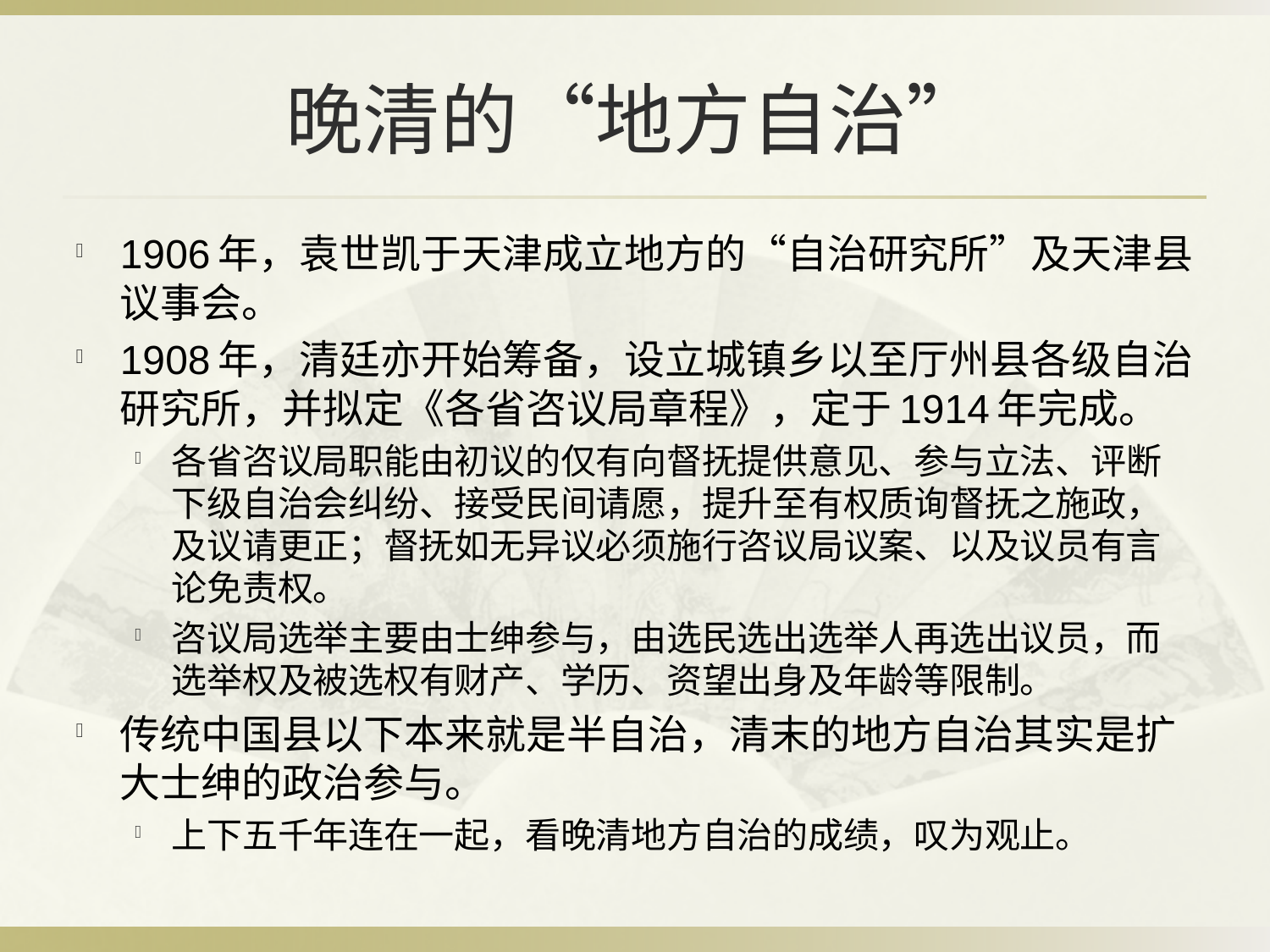

# 晚清的“地方自治”
1906年，袁世凯于天津成立地方的“自治研究所”及天津县议事会。
1908年，清廷亦开始筹备，设立城镇乡以至厅州县各级自治研究所，并拟定《各省咨议局章程》，定于1914年完成。
各省咨议局职能由初议的仅有向督抚提供意见、参与立法、评断下级自治会纠纷、接受民间请愿，提升至有权质询督抚之施政，及议请更正；督抚如无异议必须施行咨议局议案、以及议员有言论免责权。
咨议局选举主要由士绅参与，由选民选出选举人再选出议员，而选举权及被选权有财产、学历、资望出身及年龄等限制。
传统中国县以下本来就是半自治，清末的地方自治其实是扩大士绅的政治参与。
上下五千年连在一起，看晚清地方自治的成绩，叹为观止。